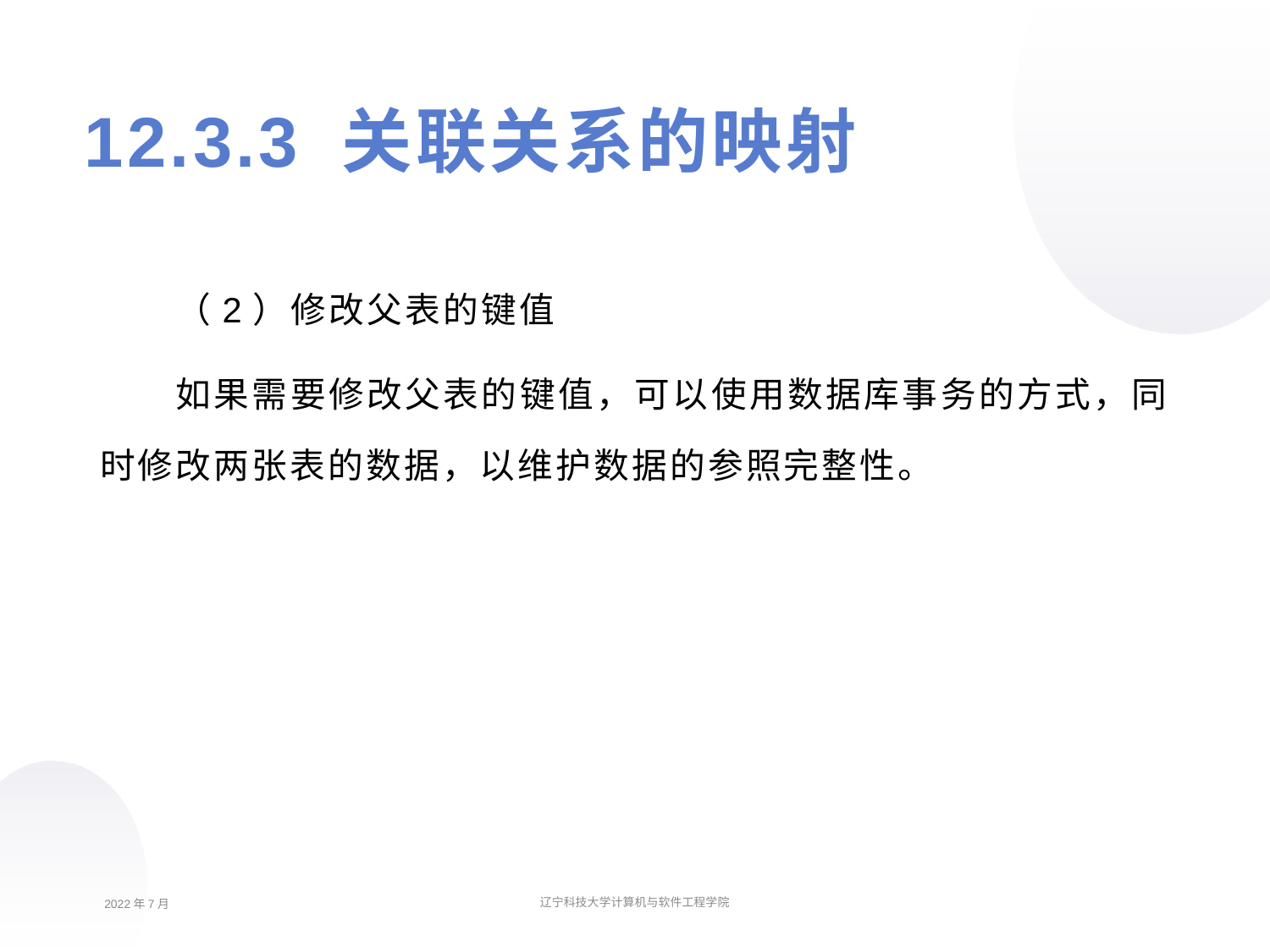

12.3.3 关联关系的映射
（2）修改父表的键值
如果需要修改父表的键值，可以使用数据库事务的方式，同时修改两张表的数据，以维护数据的参照完整性。

2022年7月
辽宁科技大学计算机与软件工程学院
60